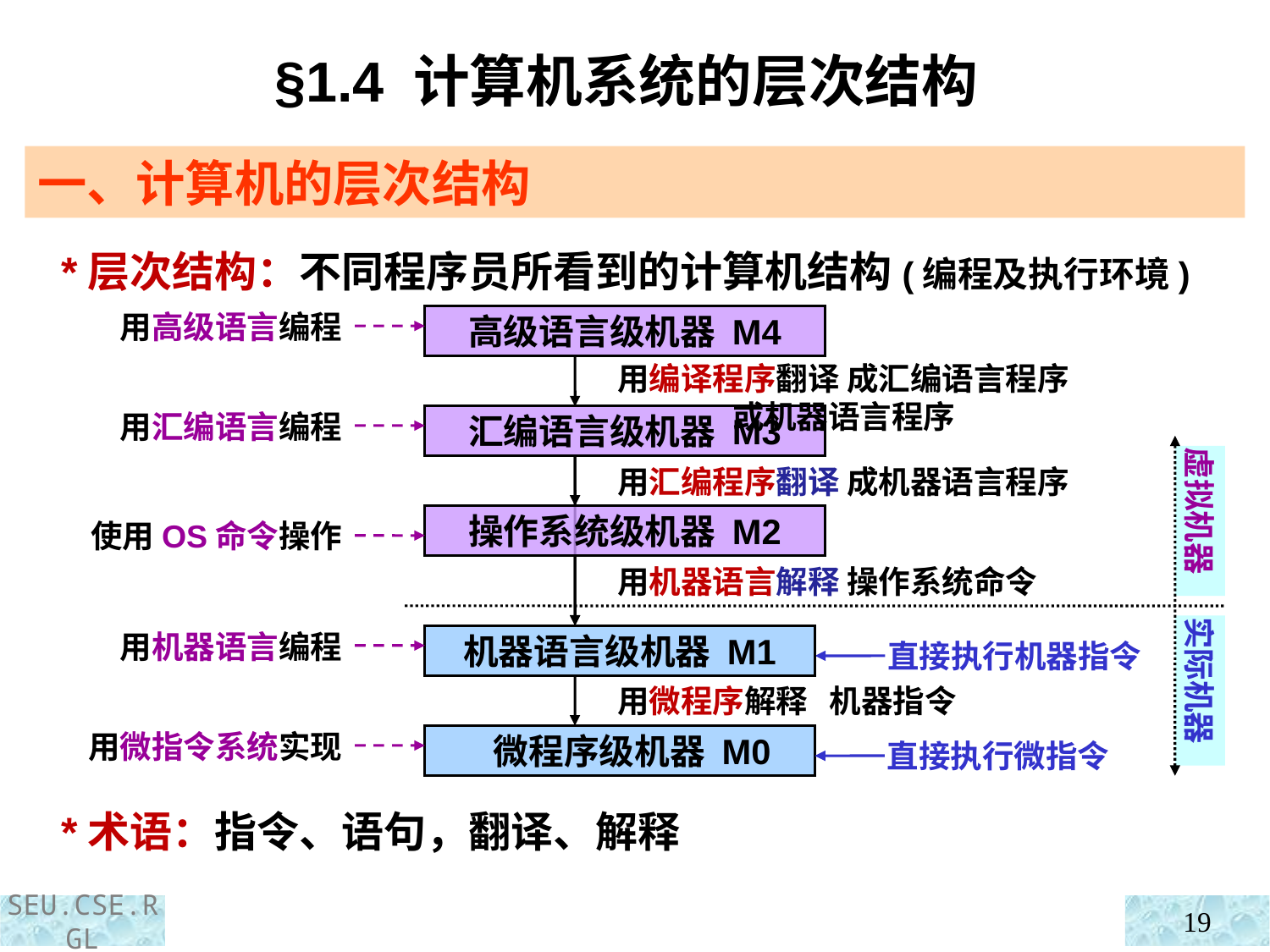

§1.4 计算机系统的层次结构
一、计算机的层次结构
  *层次结构：不同程序员所看到的计算机结构(编程及执行环境)
高级语言级机器 M4
用高级语言编程

用编译程序翻译 成汇编语言程序
               或机器语言程序

用汇编语言编程

汇编语言级机器 M3

虚拟机器

实际机器

用汇编程序翻译 成机器语言程序
操作系统级机器 M2
使用OS命令操作

用机器语言解释 操作系统命令
机器语言级机器 M1
用机器语言编程

直接执行机器指令

用微程序解释   机器指令
用微指令系统实现

  微程序级机器 M0
直接执行微指令

  *术语：指令、语句，翻译、解释
19